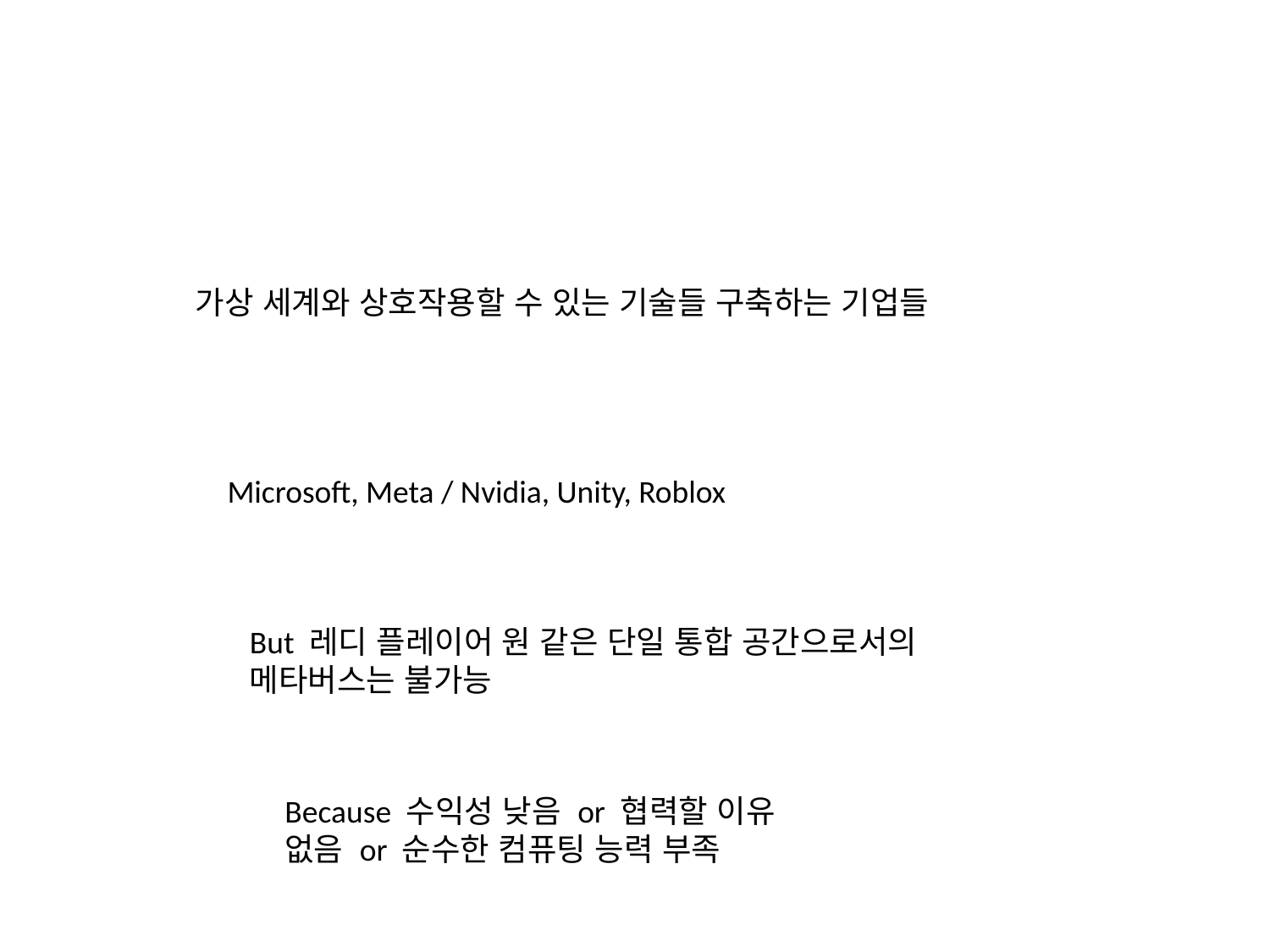

가상 세계와 상호작용할 수 있는 기술들 구축하는 기업들
Microsoft, Meta / Nvidia, Unity, Roblox
But 레디 플레이어 원 같은 단일 통합 공간으로서의 메타버스는 불가능
Because 수익성 낮음 or 협력할 이유 없음 or 순수한 컴퓨팅 능력 부족